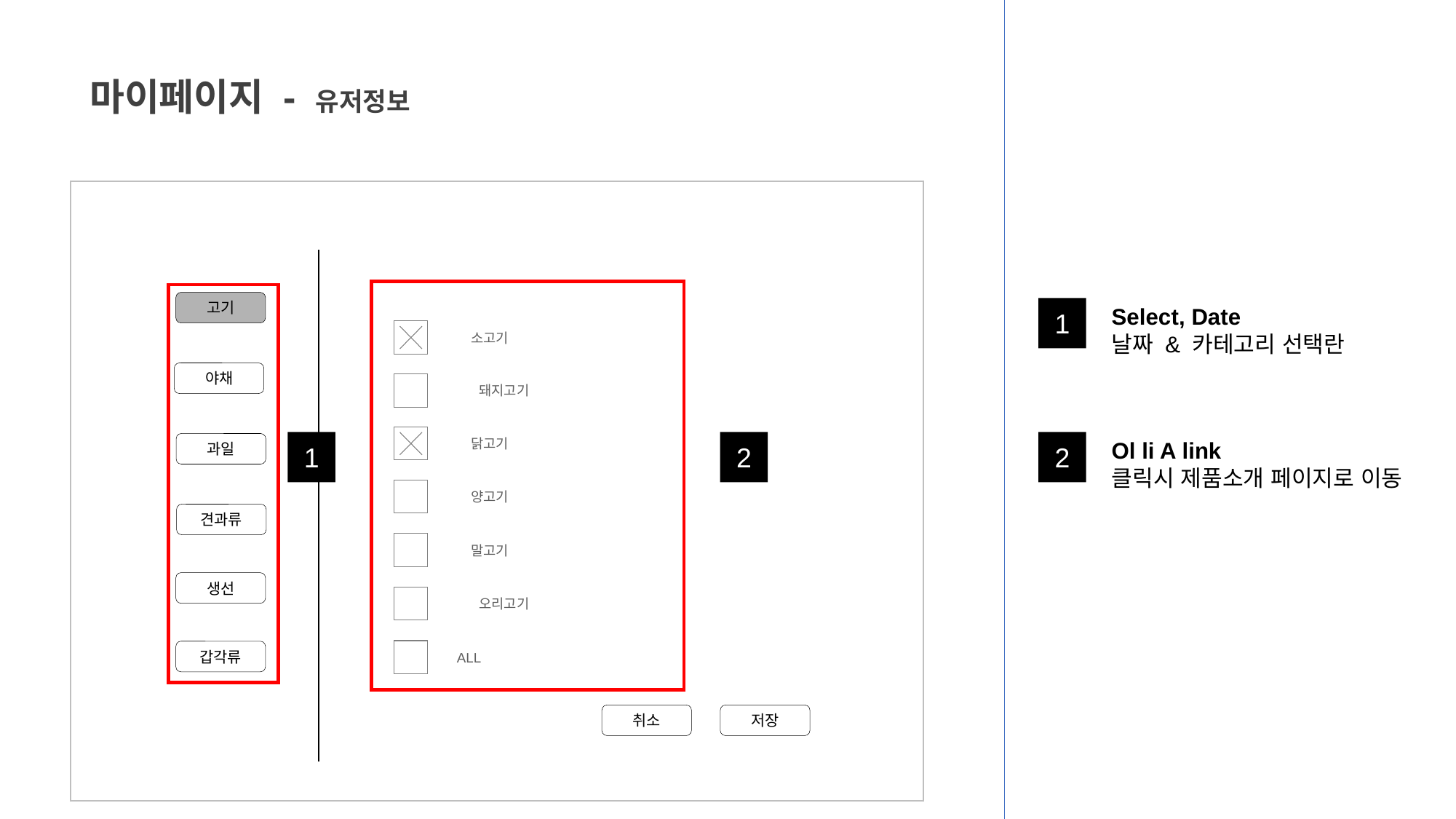

마이페이지 - 유저정보

고기
Select, Date
날짜 & 카테고리 선택란
1
소고기

돼지고기

닭고기

양고기

말고기

오리고기

ALL

야채
Ol li A link
클릭시 제품소개 페이지로 이동
1
2
2
과일
견과류
생선
갑각류
취소
저장